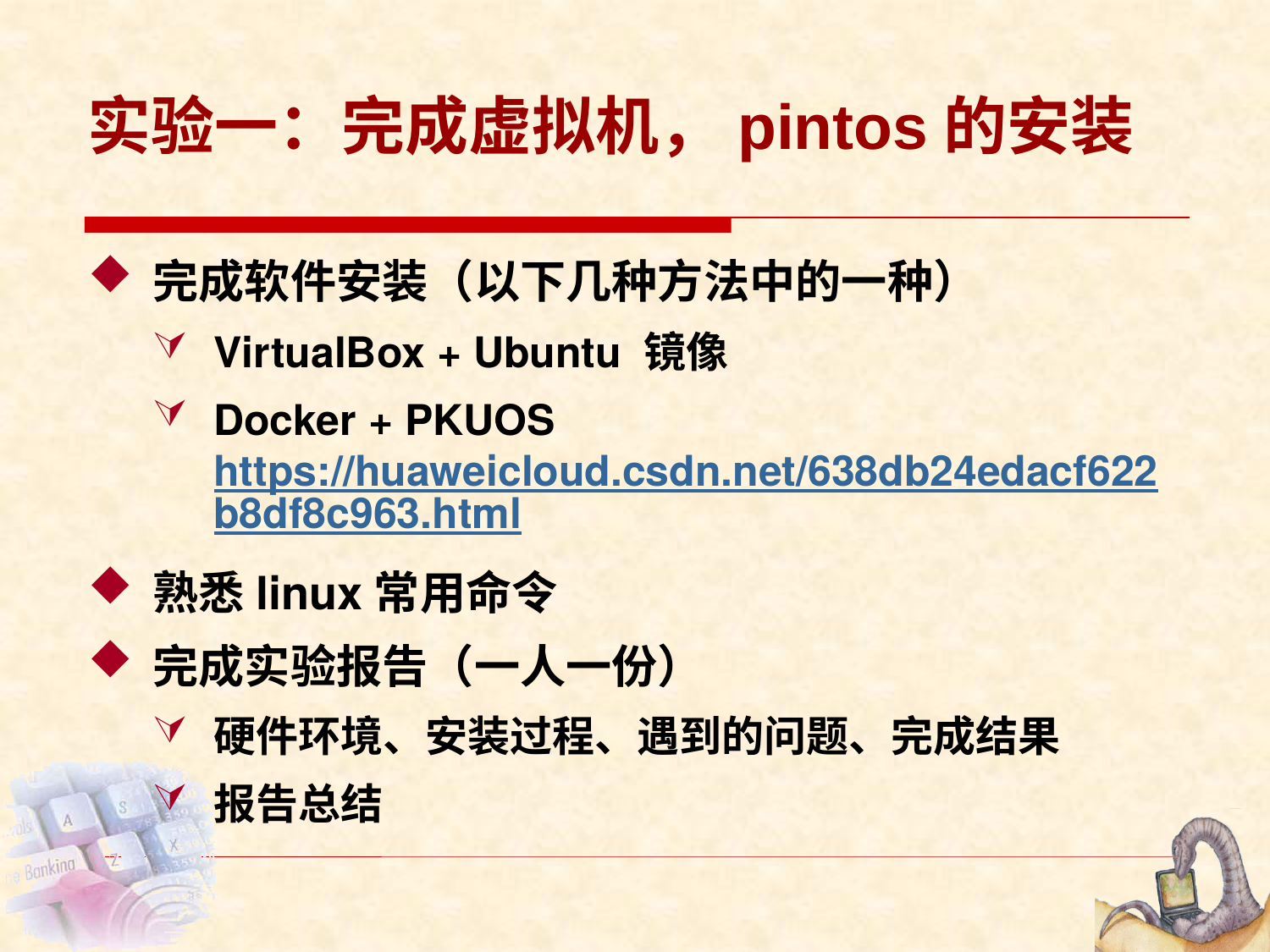

# 实验一：完成虚拟机，pintos的安装
完成软件安装（以下几种方法中的一种）
VirtualBox + Ubuntu 镜像
Docker + PKUOS
https://huaweicloud.csdn.net/638db24edacf622b8df8c963.html
熟悉linux常用命令
完成实验报告（一人一份）
硬件环境、安装过程、遇到的问题、完成结果
报告总结